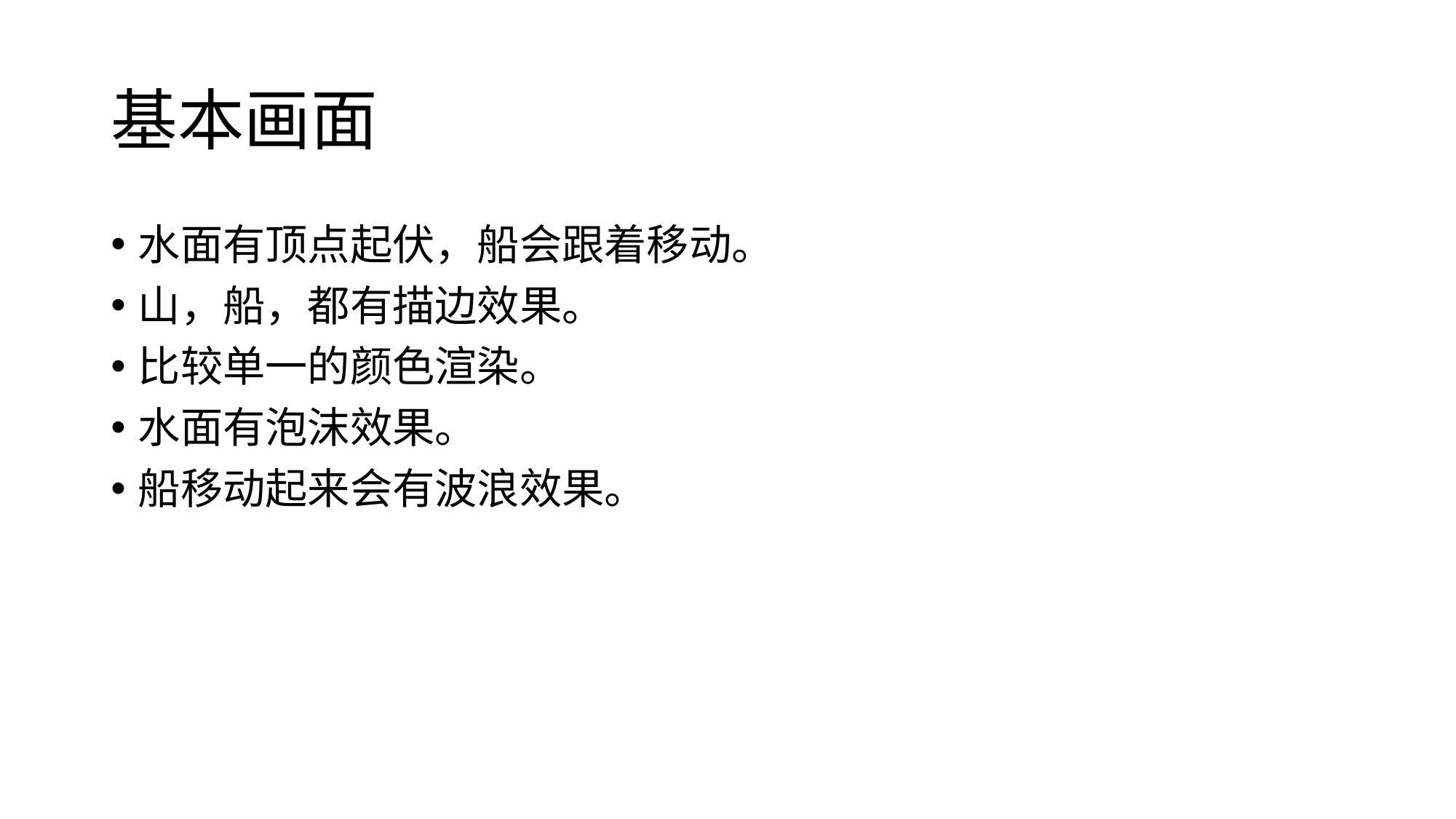

# 基本画面
水面有顶点起伏，船会跟着移动。
山，船，都有描边效果。
比较单一的颜色渲染。
水面有泡沫效果。
船移动起来会有波浪效果。